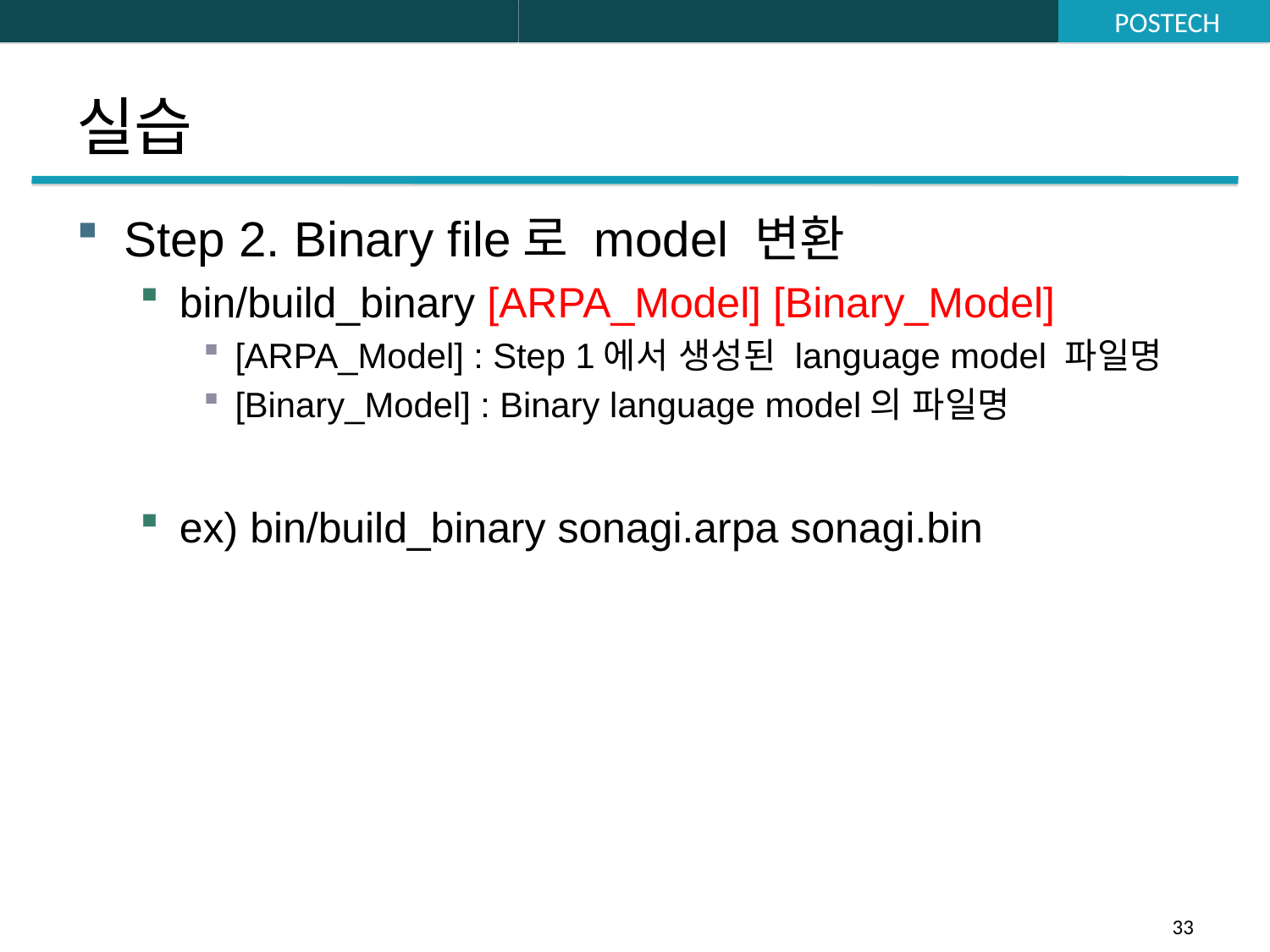

# 실습
Step 2. Binary file로 model 변환
bin/build_binary [ARPA_Model] [Binary_Model]
[ARPA_Model] : Step 1에서 생성된 language model 파일명
[Binary_Model] : Binary language model의 파일명

ex) bin/build_binary sonagi.arpa sonagi.bin
33